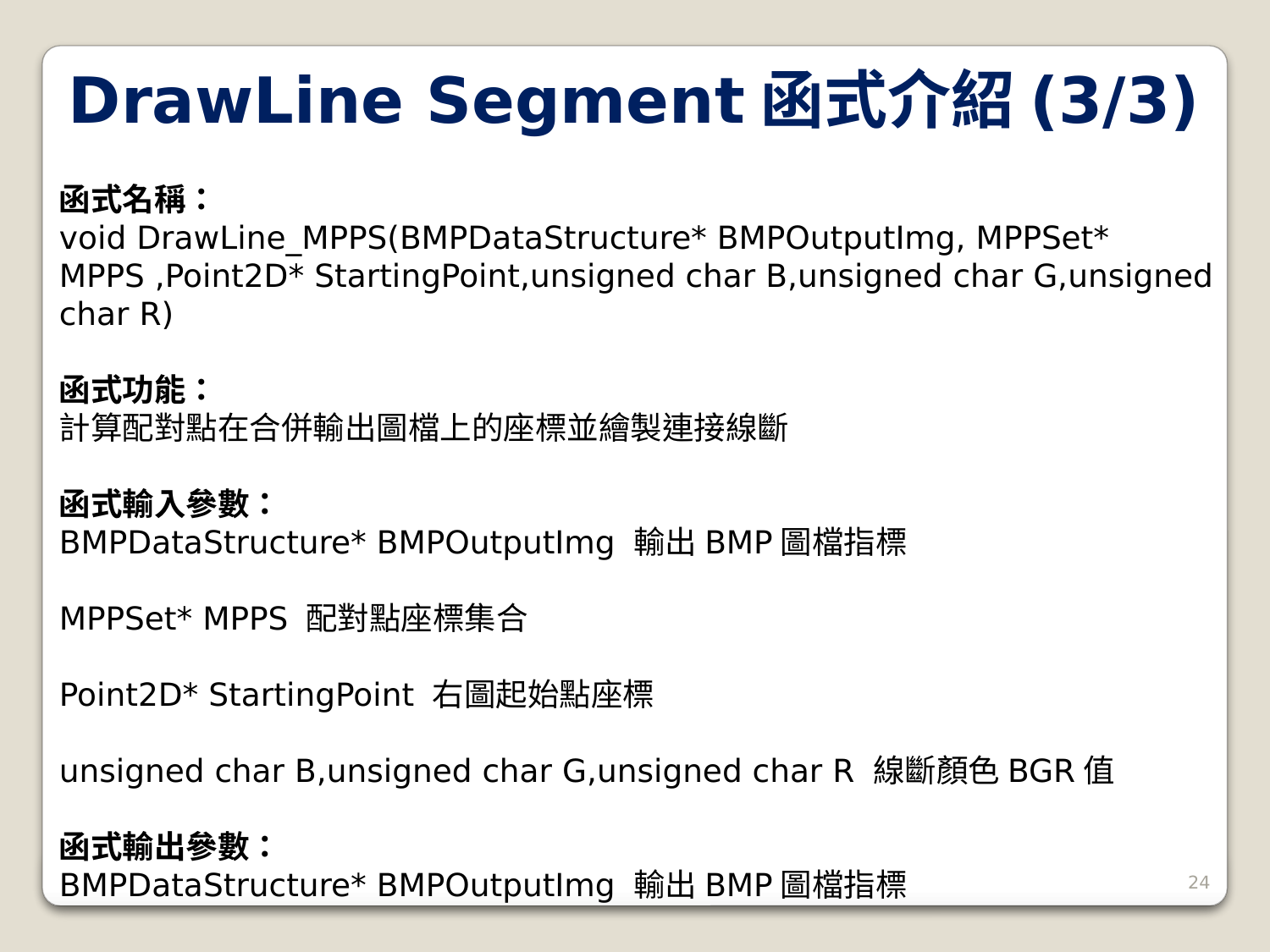

DrawLine Segment函式介紹(3/3)
函式名稱：
void DrawLine_MPPS(BMPDataStructure* BMPOutputImg, MPPSet* MPPS ,Point2D* StartingPoint,unsigned char B,unsigned char G,unsigned char R)

函式功能：
計算配對點在合併輸出圖檔上的座標並繪製連接線斷

函式輸入參數：
BMPDataStructure* BMPOutputImg 輸出BMP圖檔指標

MPPSet* MPPS 配對點座標集合

Point2D* StartingPoint 右圖起始點座標

unsigned char B,unsigned char G,unsigned char R 線斷顏色BGR值
函式輸出參數：
BMPDataStructure* BMPOutputImg 輸出BMP圖檔指標

24